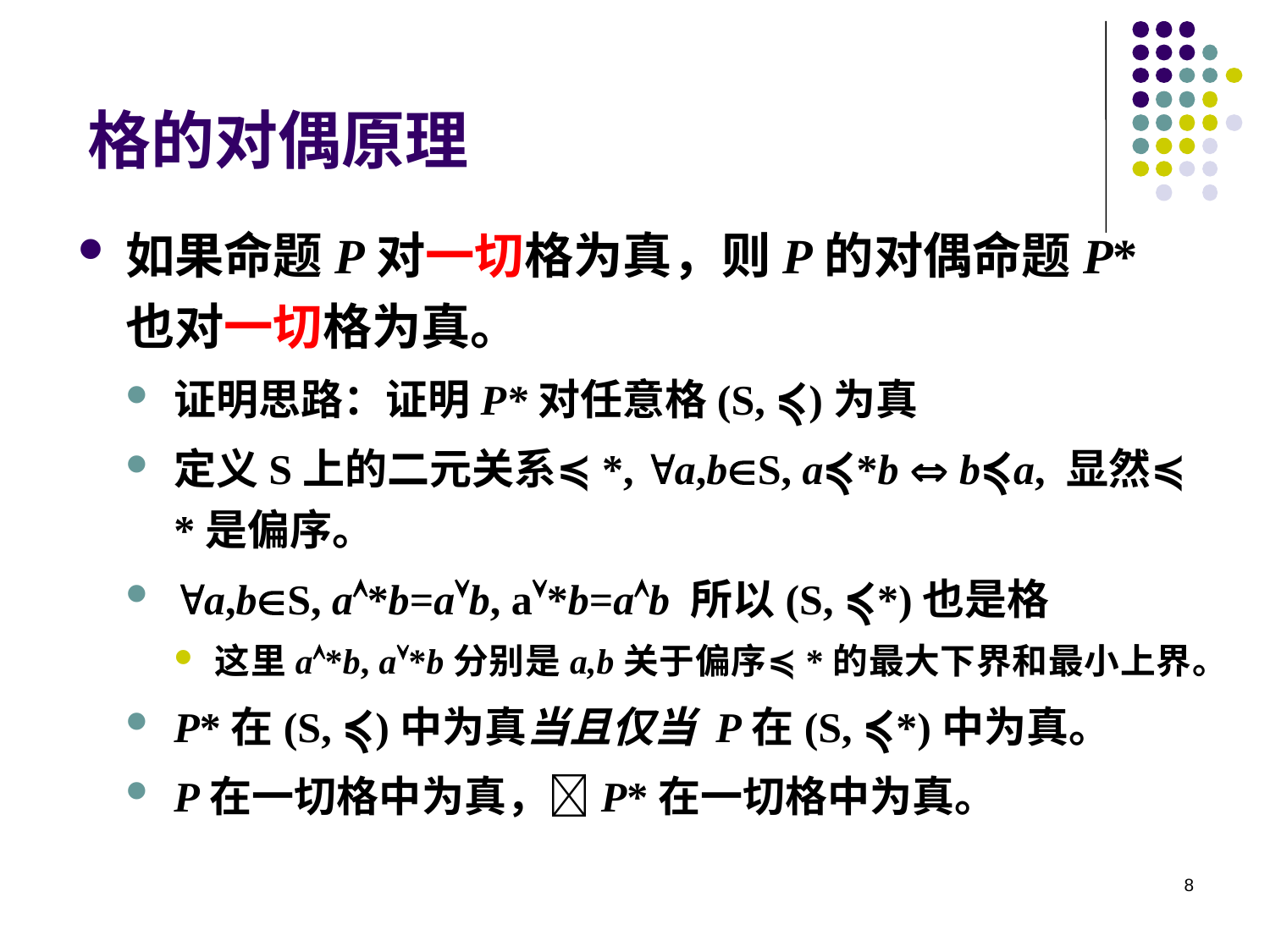

# 格的对偶原理
如果命题P对一切格为真，则P的对偶命题P*也对一切格为真。
证明思路：证明P*对任意格(S, ≼)为真
定义S上的二元关系≼*, ∀a,b∈S, a≼*b ⇔ b≼a, 显然≼*是偏序。
∀a,b∈S, a∧*b=a∨b, a∨*b=a∧b 所以(S, ≼*)也是格
这里a∧*b, a∨*b分别是a,b关于偏序≼*的最大下界和最小上界。
P*在(S, ≼)中为真当且仅当 P在(S, ≼*)中为真。
P在一切格中为真，∴P*在一切格中为真。
8